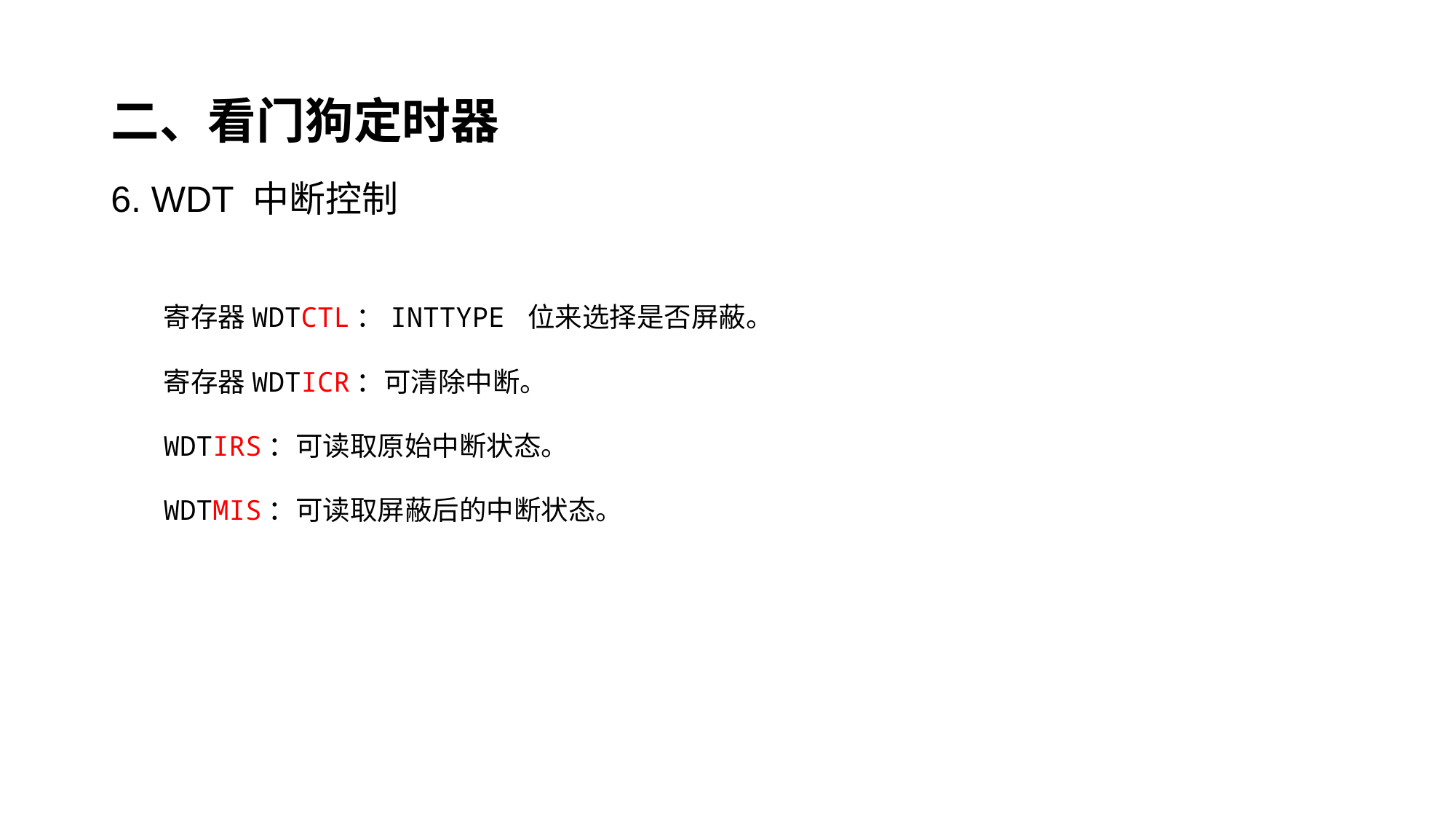

# 二、看门狗定时器
6. WDT 中断控制
寄存器WDTCTL：INTTYPE 位来选择是否屏蔽。
寄存器WDTICR：可清除中断。
WDTIRS：可读取原始中断状态。
WDTMIS：可读取屏蔽后的中断状态。